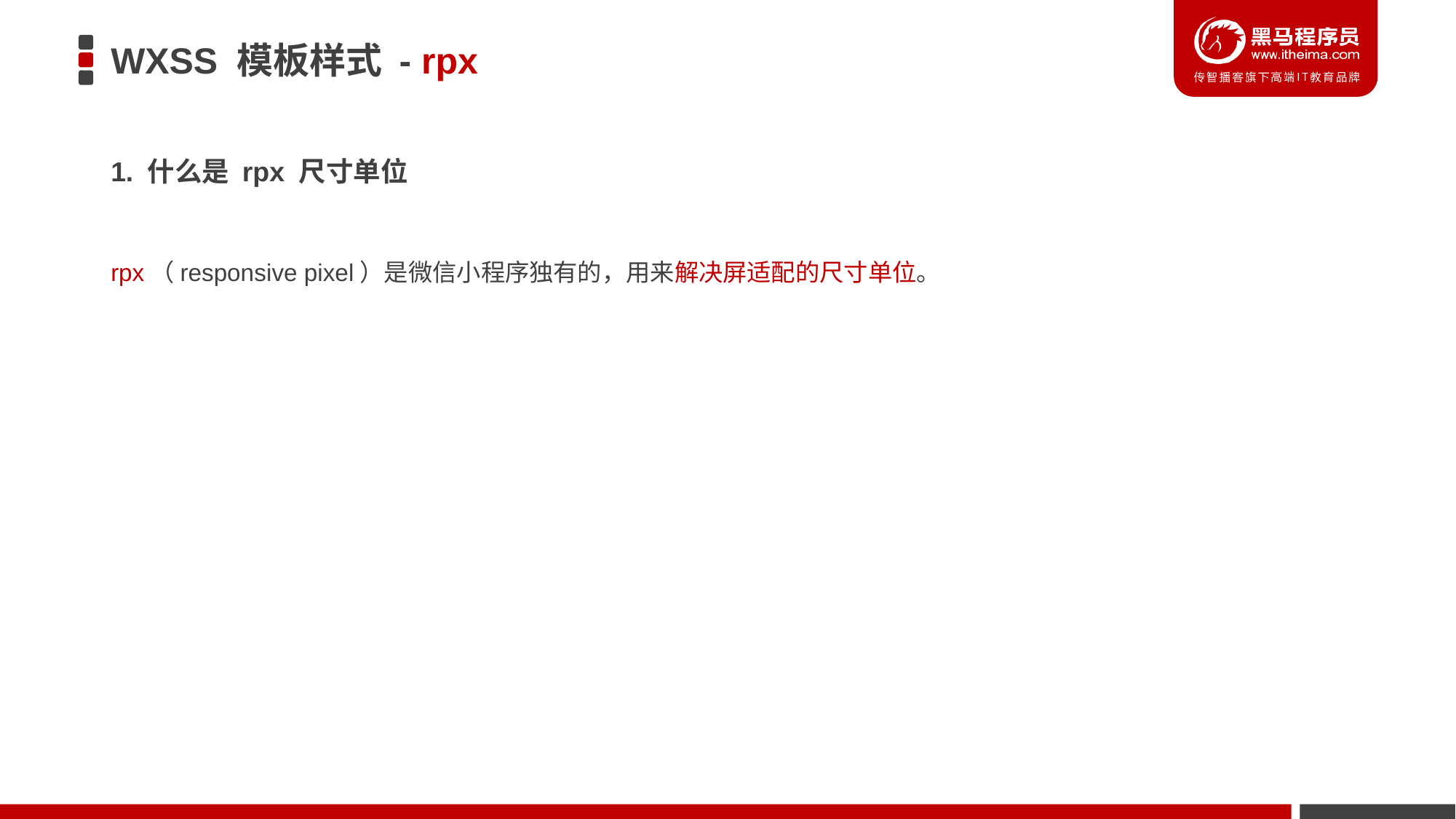

# WXSS 模板样式 - rpx
1. 什么是 rpx 尺寸单位
rpx（responsive pixel）是微信小程序独有的，用来解决屏适配的尺寸单位。